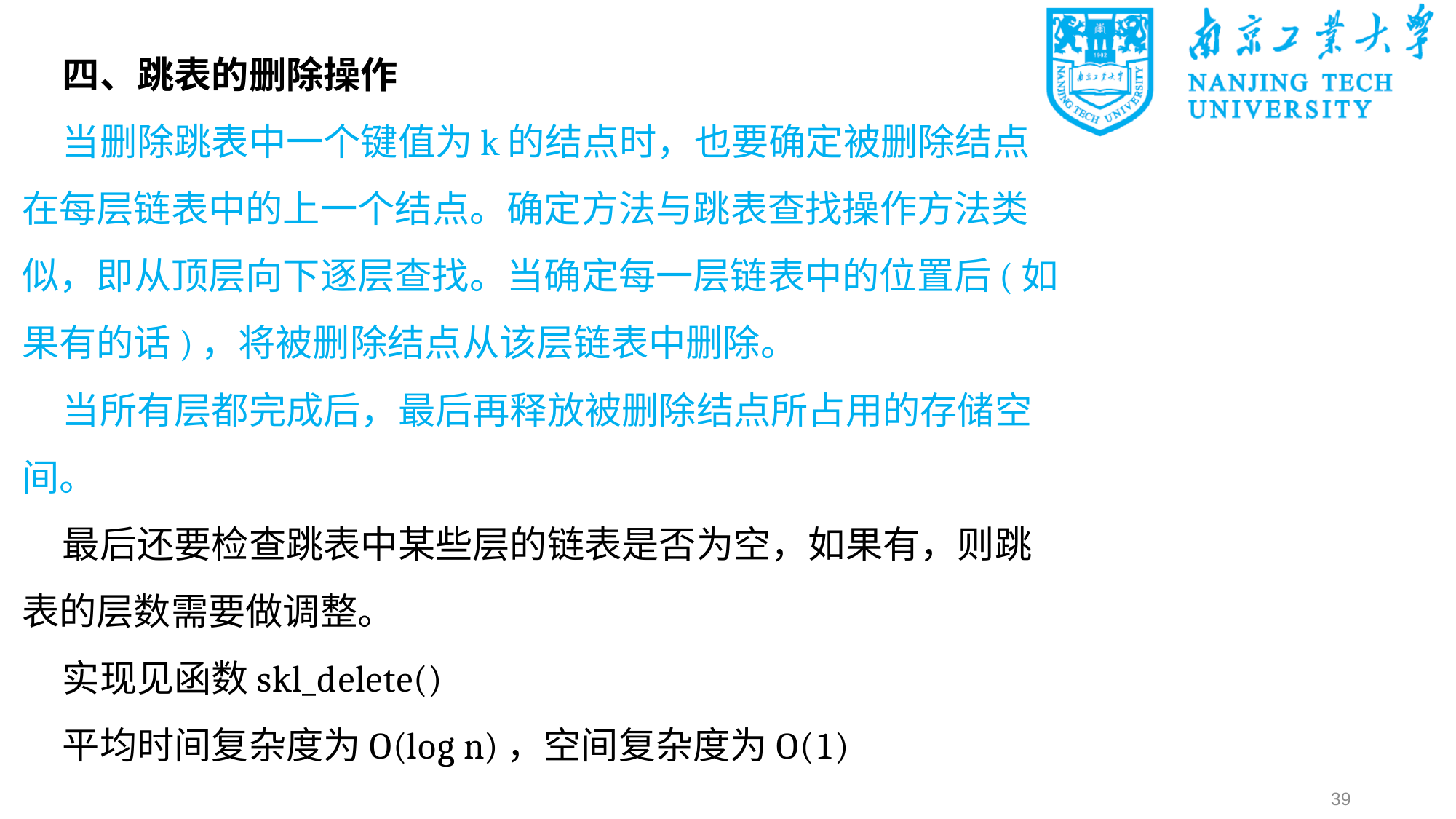

四、跳表的删除操作
当删除跳表中一个键值为k的结点时，也要确定被删除结点在每层链表中的上一个结点。确定方法与跳表查找操作方法类似，即从顶层向下逐层查找。当确定每一层链表中的位置后(如果有的话)，将被删除结点从该层链表中删除。
当所有层都完成后，最后再释放被删除结点所占用的存储空间。
最后还要检查跳表中某些层的链表是否为空，如果有，则跳表的层数需要做调整。
实现见函数skl_delete()
平均时间复杂度为O(log n)，空间复杂度为O(1)
39